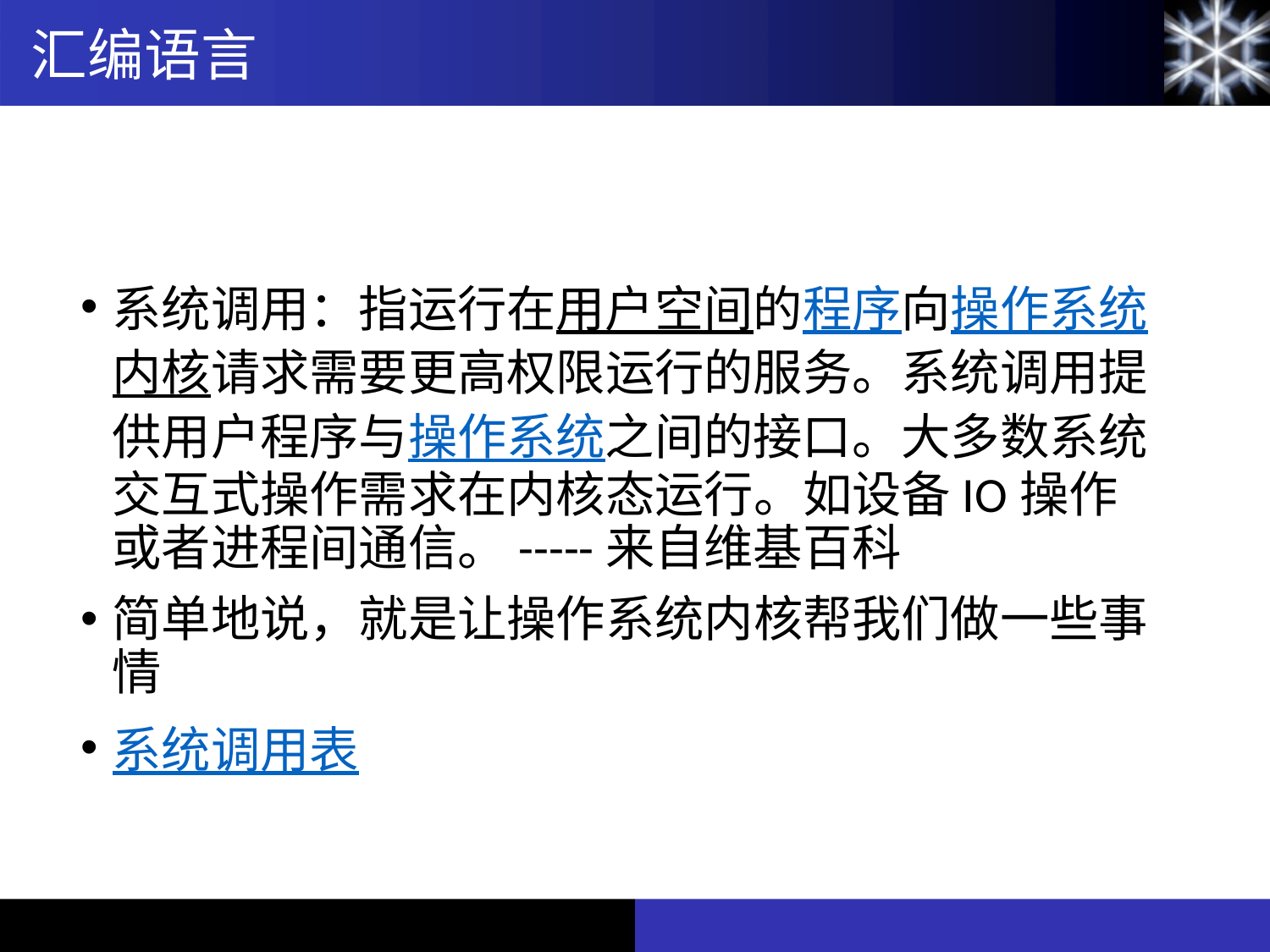

汇编语言

系统调用：指运行在用户空间的程序向操作系统内核请求需要更高权限运行的服务。系统调用提供用户程序与操作系统之间的接口。大多数系统交互式操作需求在内核态运行。如设备IO操作或者进程间通信。-----来自维基百科
简单地说，就是让操作系统内核帮我们做一些事情
系统调用表